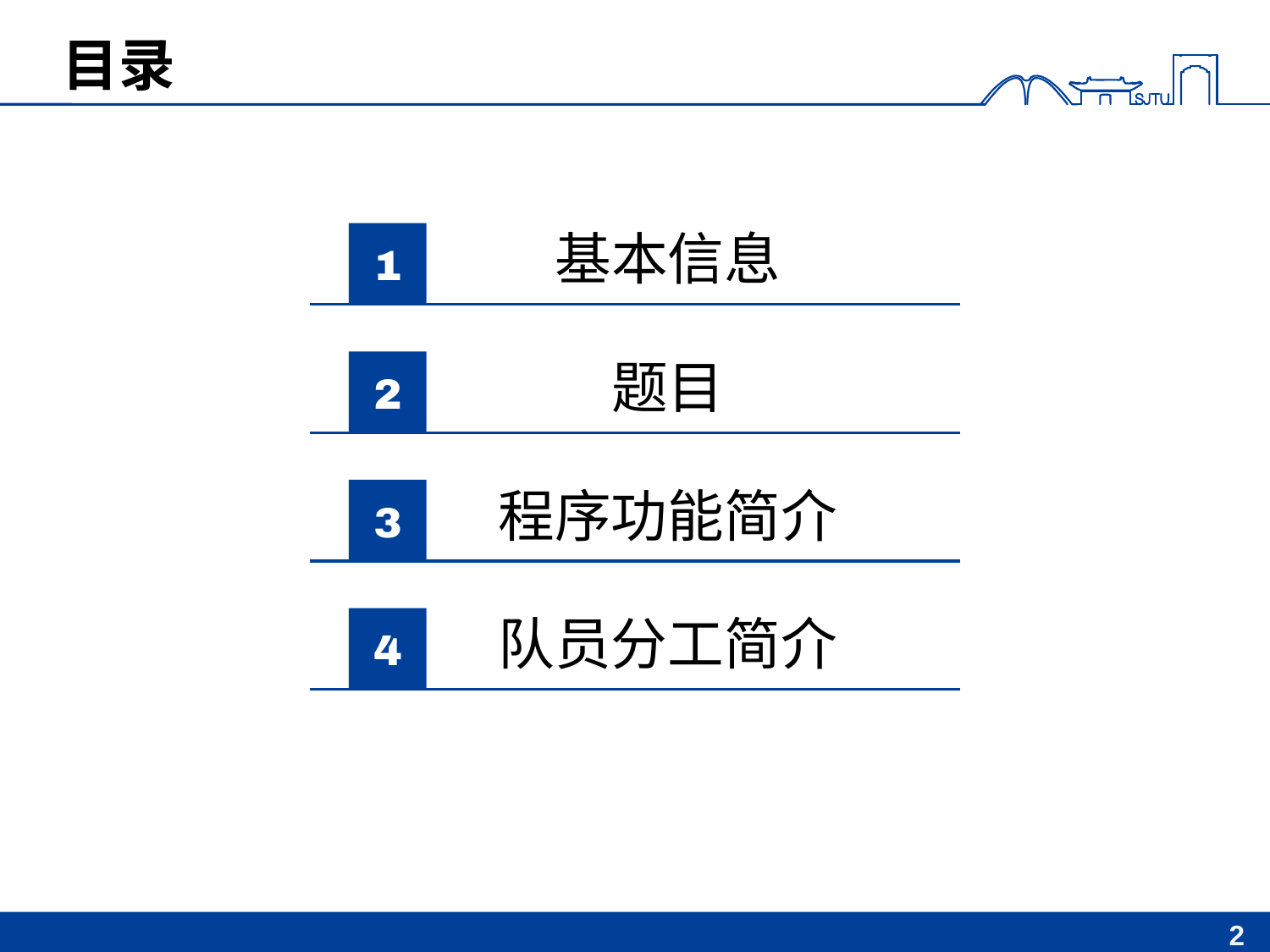

# 目录
基本信息
1

题目
2

程序功能简介
3

队员分工简介
4